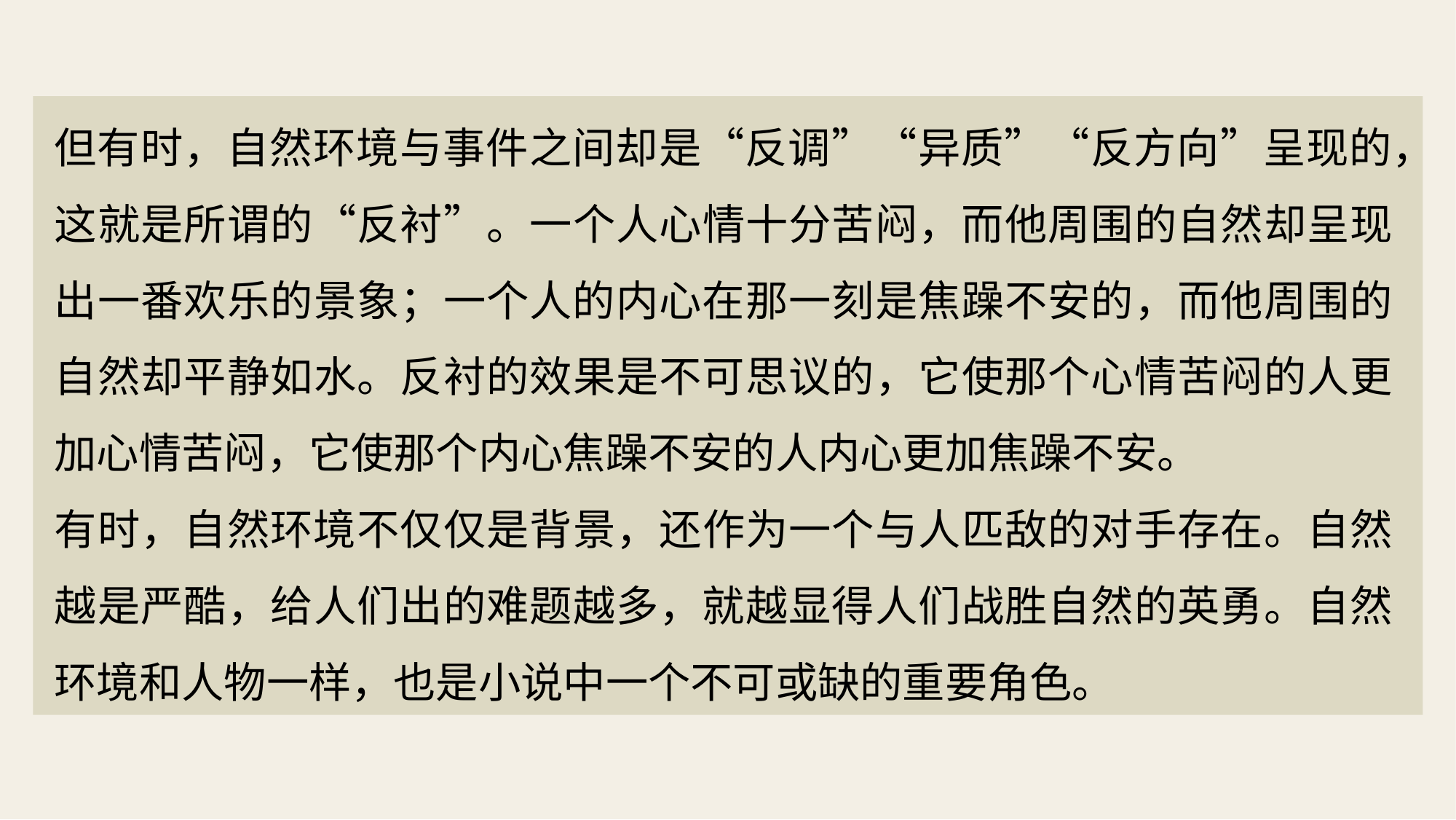

但有时，自然环境与事件之间却是“反调”“异质”“反方向”呈现的，这就是所谓的“反衬”。一个人心情十分苦闷，而他周围的自然却呈现出一番欢乐的景象；一个人的内心在那一刻是焦躁不安的，而他周围的自然却平静如水。反衬的效果是不可思议的，它使那个心情苦闷的人更加心情苦闷，它使那个内心焦躁不安的人内心更加焦躁不安。
有时，自然环境不仅仅是背景，还作为一个与人匹敌的对手存在。自然越是严酷，给人们出的难题越多，就越显得人们战胜自然的英勇。自然环境和人物一样，也是小说中一个不可或缺的重要角色。